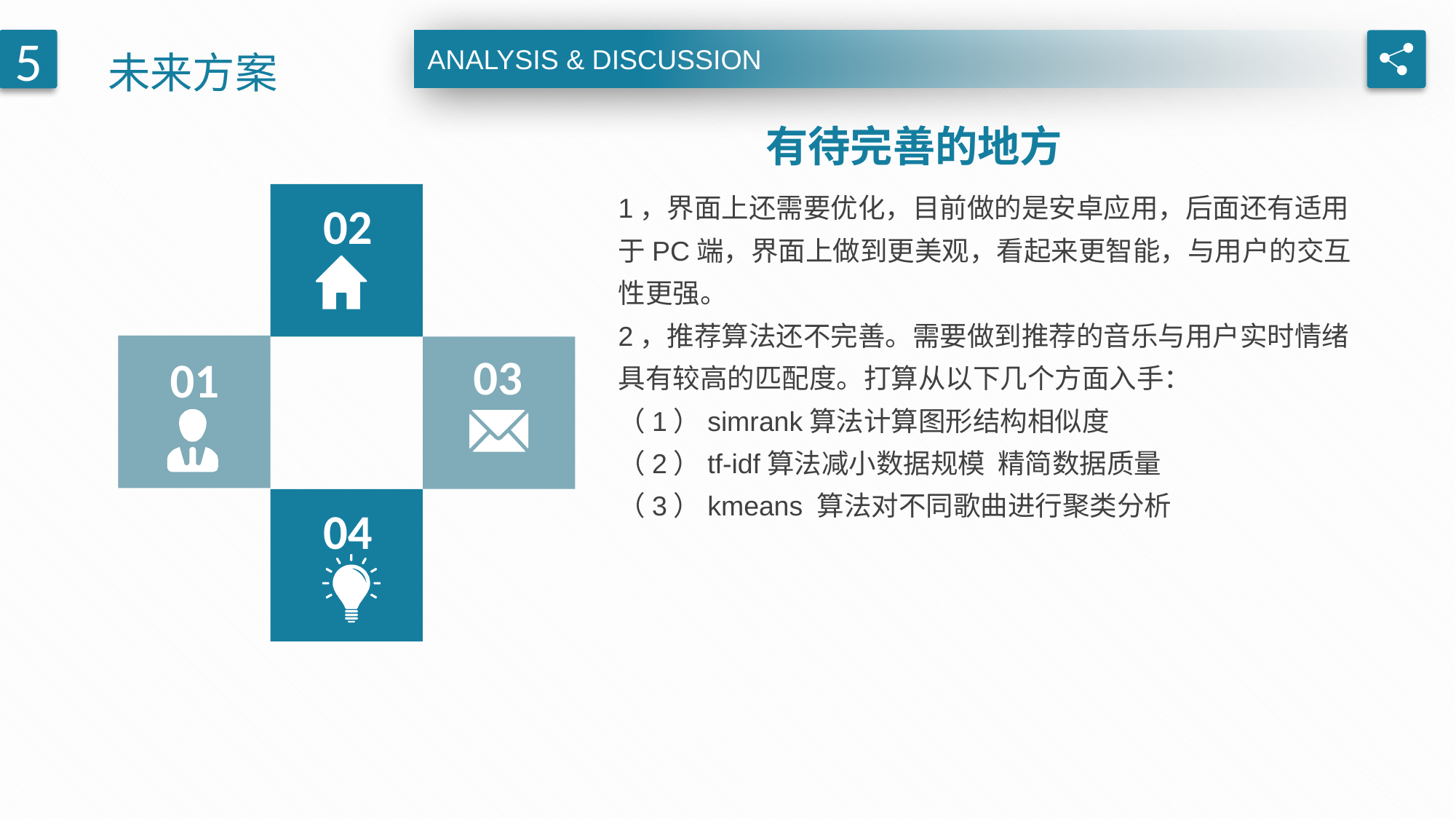

未来方案
5

ANALYSIS & DISCUSSION

有待完善的地方
1，界面上还需要优化，目前做的是安卓应用，后面还有适用于PC端，界面上做到更美观，看起来更智能，与用户的交互性更强。
2，推荐算法还不完善。需要做到推荐的音乐与用户实时情绪具有较高的匹配度。打算从以下几个方面入手：
（1）simrank算法计算图形结构相似度
（2）tf-idf算法减小数据规模  精简数据质量
（3）kmeans 算法对不同歌曲进行聚类分析

02

03
01

04